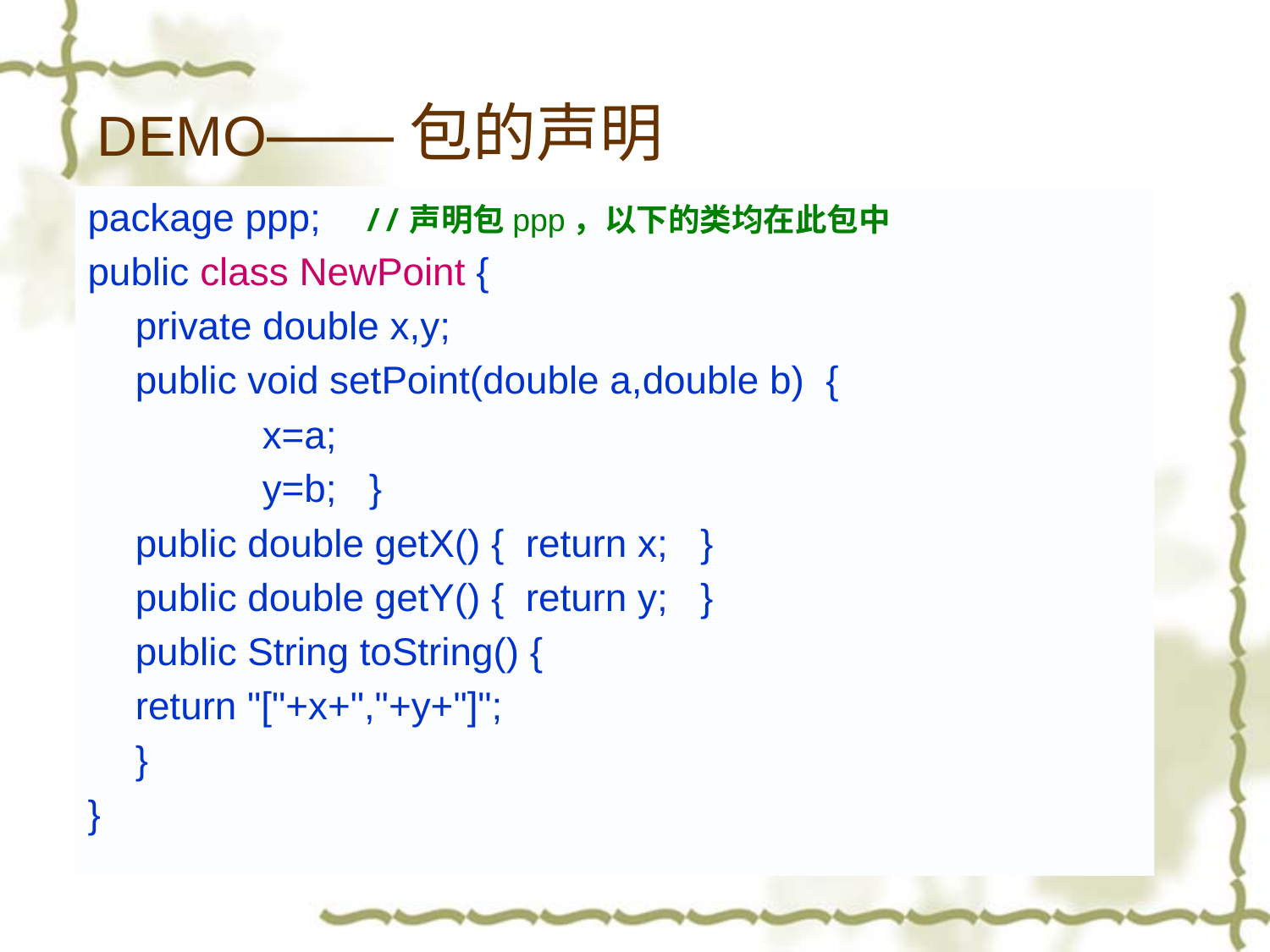

DEMO——包的声明
package ppp;    //声明包ppp，以下的类均在此包中
public class NewPoint {
	private double x,y;
	public void setPoint(double a,double b)  {
		x=a;
		y=b;   }
	public double getX() {  return x;   }
	public double getY() {  return y;   }
	public String toString() {
	return "["+x+","+y+"]";
	}
}